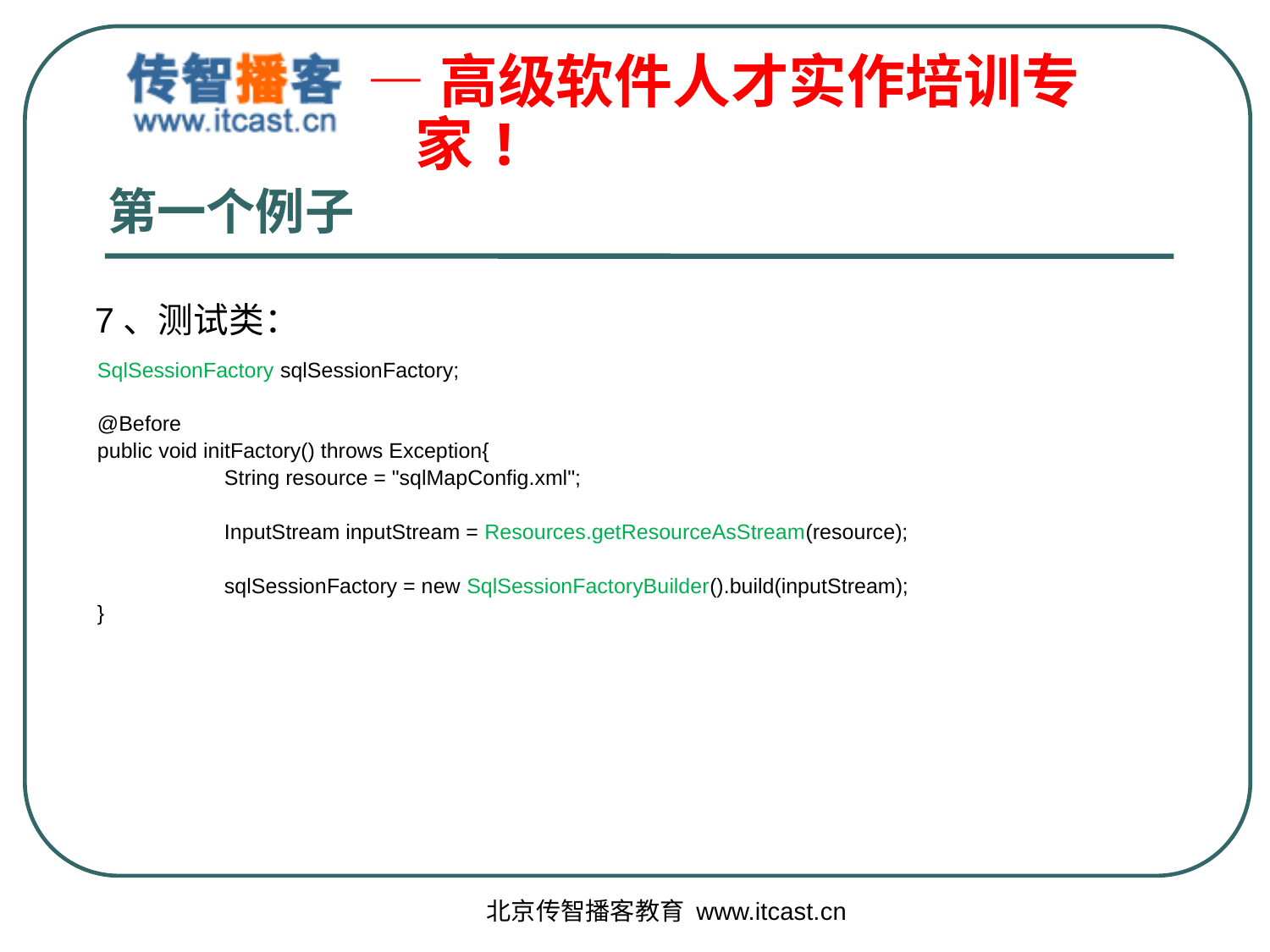

# 第一个例子
7、测试类：
SqlSessionFactory sqlSessionFactory;

@Before
public void initFactory() throws Exception{
	String resource = "sqlMapConfig.xml";

	InputStream inputStream = Resources.getResourceAsStream(resource);

	sqlSessionFactory = new SqlSessionFactoryBuilder().build(inputStream);
}

北京传智播客教育 www.itcast.cn